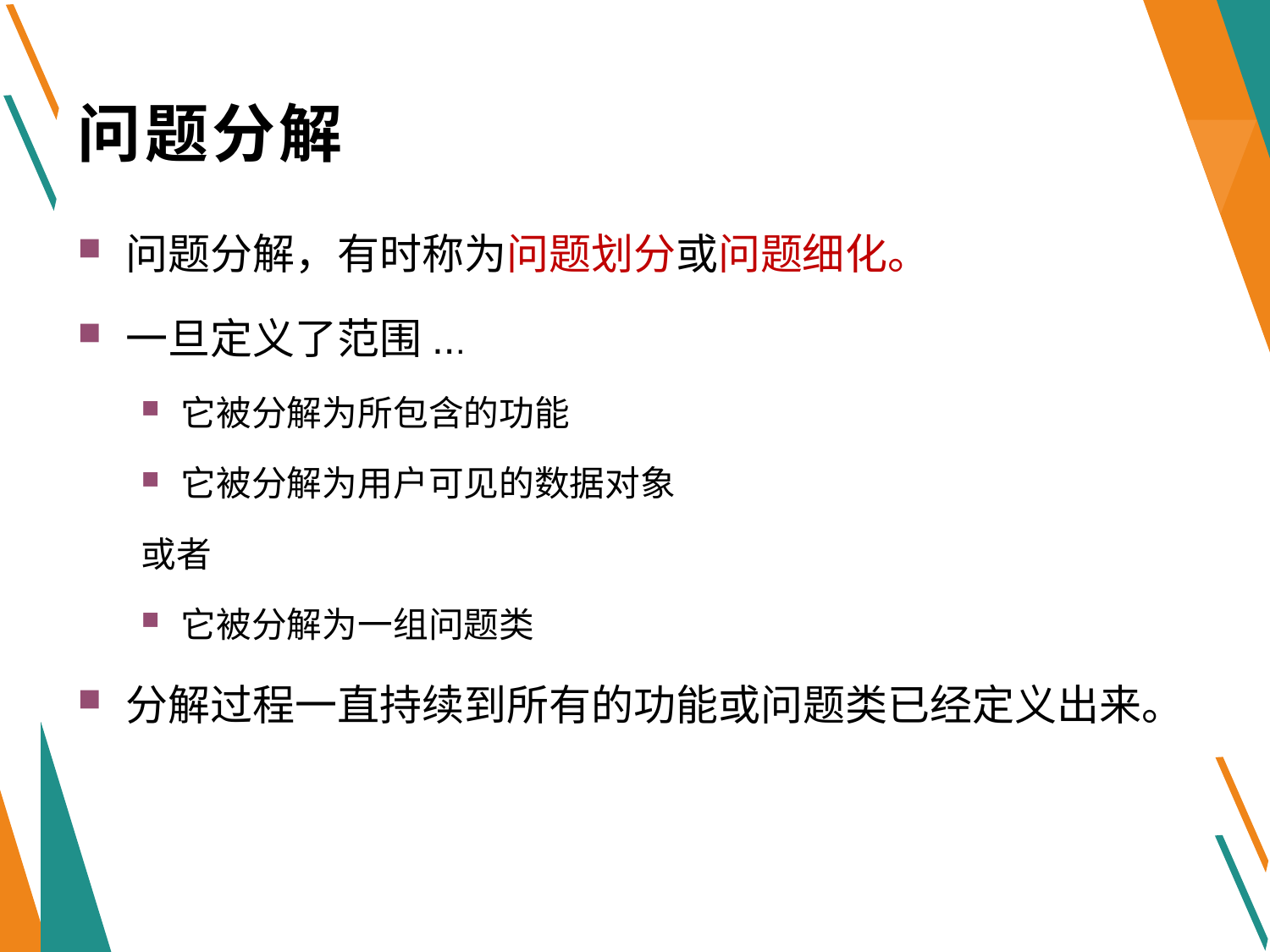

# 问题分解
问题分解，有时称为问题划分或问题细化。
一旦定义了范围...
它被分解为所包含的功能
它被分解为用户可见的数据对象
或者
它被分解为一组问题类
分解过程一直持续到所有的功能或问题类已经定义出来。

13